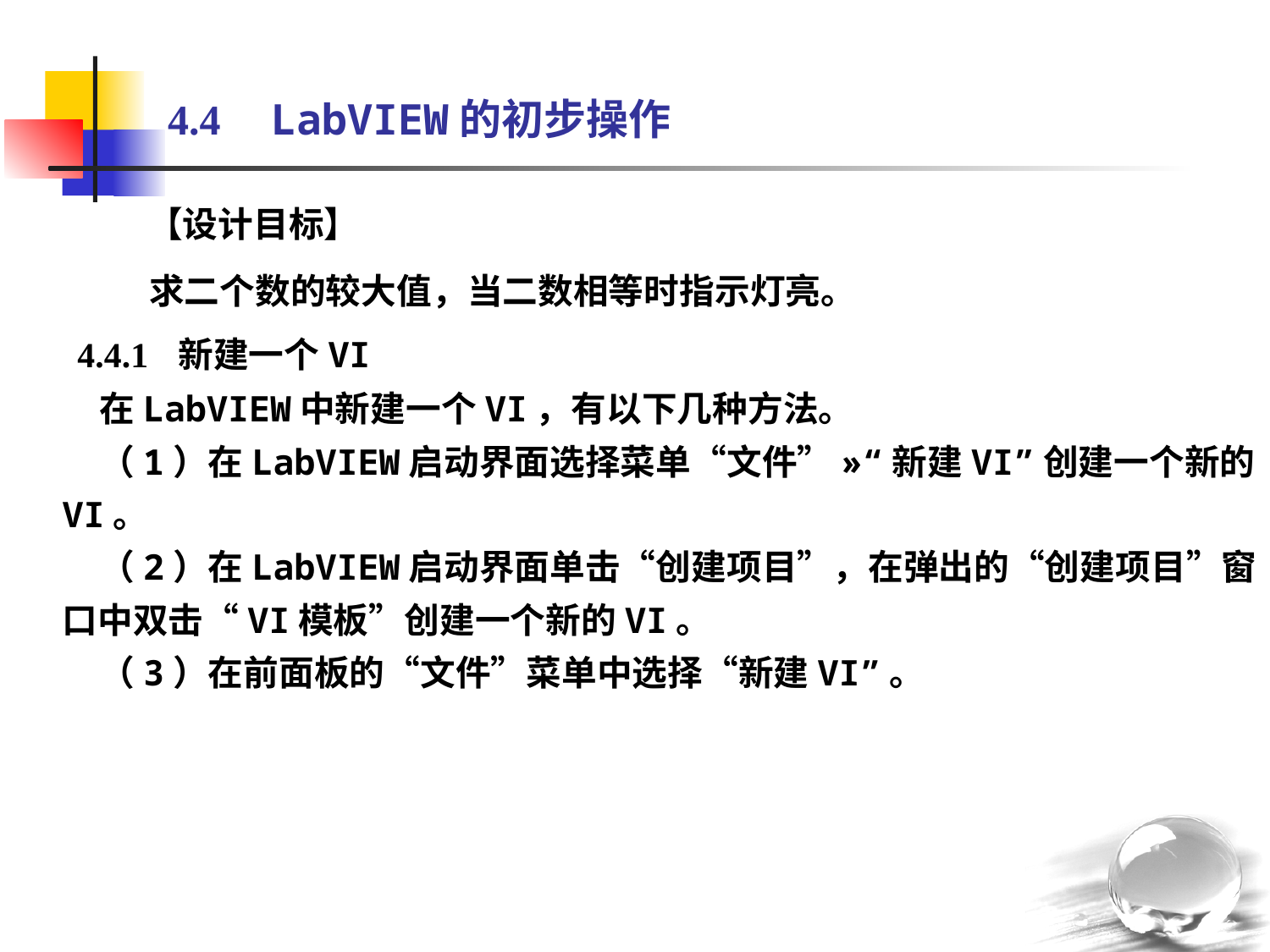

4.4  LabVIEW的初步操作
【设计目标】
求二个数的较大值，当二数相等时指示灯亮。
4.4.1 新建一个VI
在LabVIEW中新建一个VI，有以下几种方法。
（1）在LabVIEW启动界面选择菜单“文件”»“新建VI”创建一个新的VI。
（2）在LabVIEW启动界面单击“创建项目”，在弹出的“创建项目”窗口中双击“VI模板”创建一个新的VI。
（3）在前面板的“文件”菜单中选择“新建VI”。